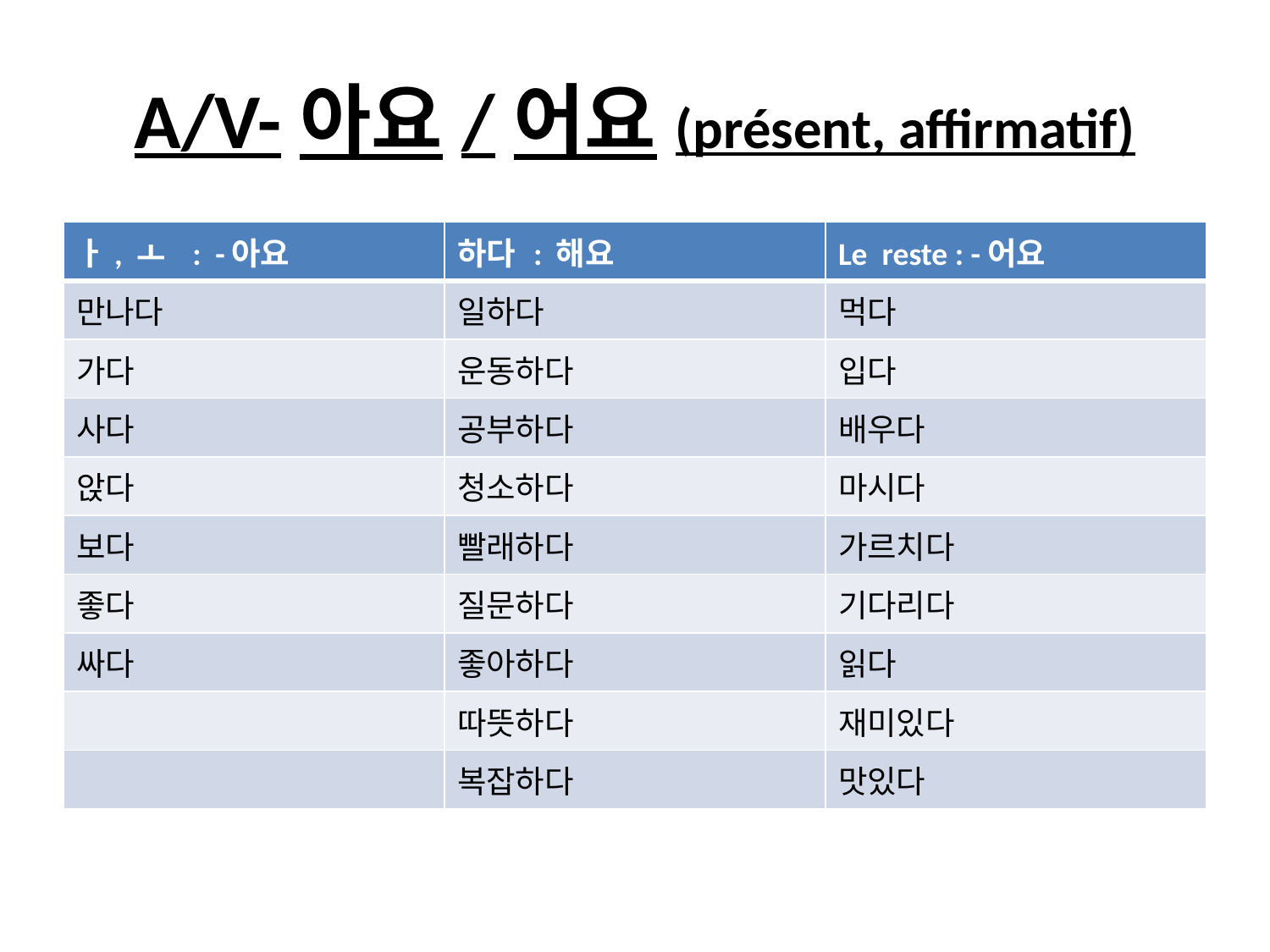

# A/V-아요/어요(présent, affirmatif)
| ㅏ, ㅗ : -아요 | 하다 : 해요 | Le reste : -어요 |
| --- | --- | --- |
| 만나다 | 일하다 | 먹다 |
| 가다 | 운동하다 | 입다 |
| 사다 | 공부하다 | 배우다 |
| 앉다 | 청소하다 | 마시다 |
| 보다 | 빨래하다 | 가르치다 |
| 좋다 | 질문하다 | 기다리다 |
| 싸다 | 좋아하다 | 읽다 |
|  | 따뜻하다 | 재미있다 |
|  | 복잡하다 | 맛있다 |